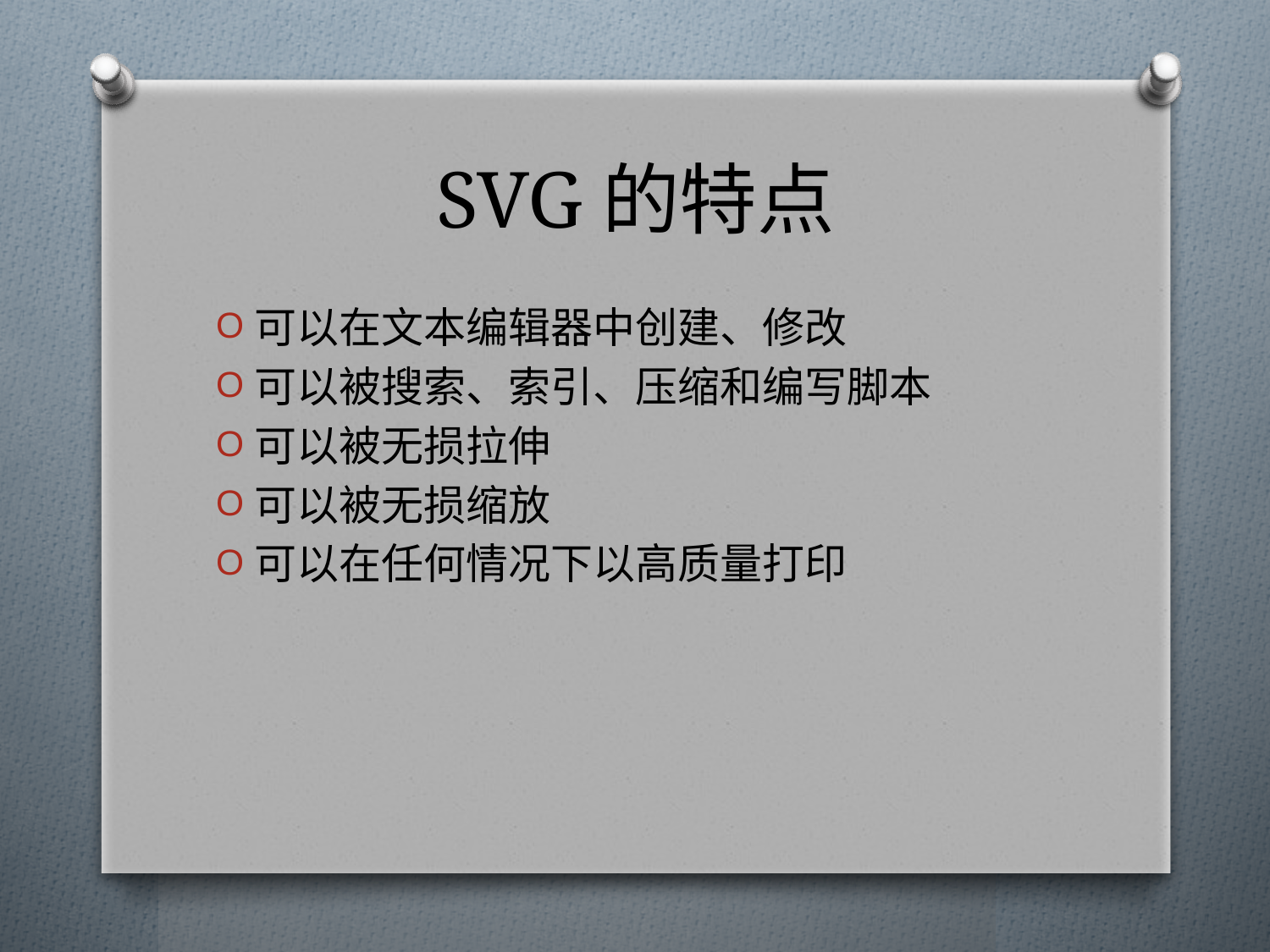

# SVG的特点
可以在文本编辑器中创建、修改
可以被搜索、索引、压缩和编写脚本
可以被无损拉伸
可以被无损缩放
可以在任何情况下以高质量打印